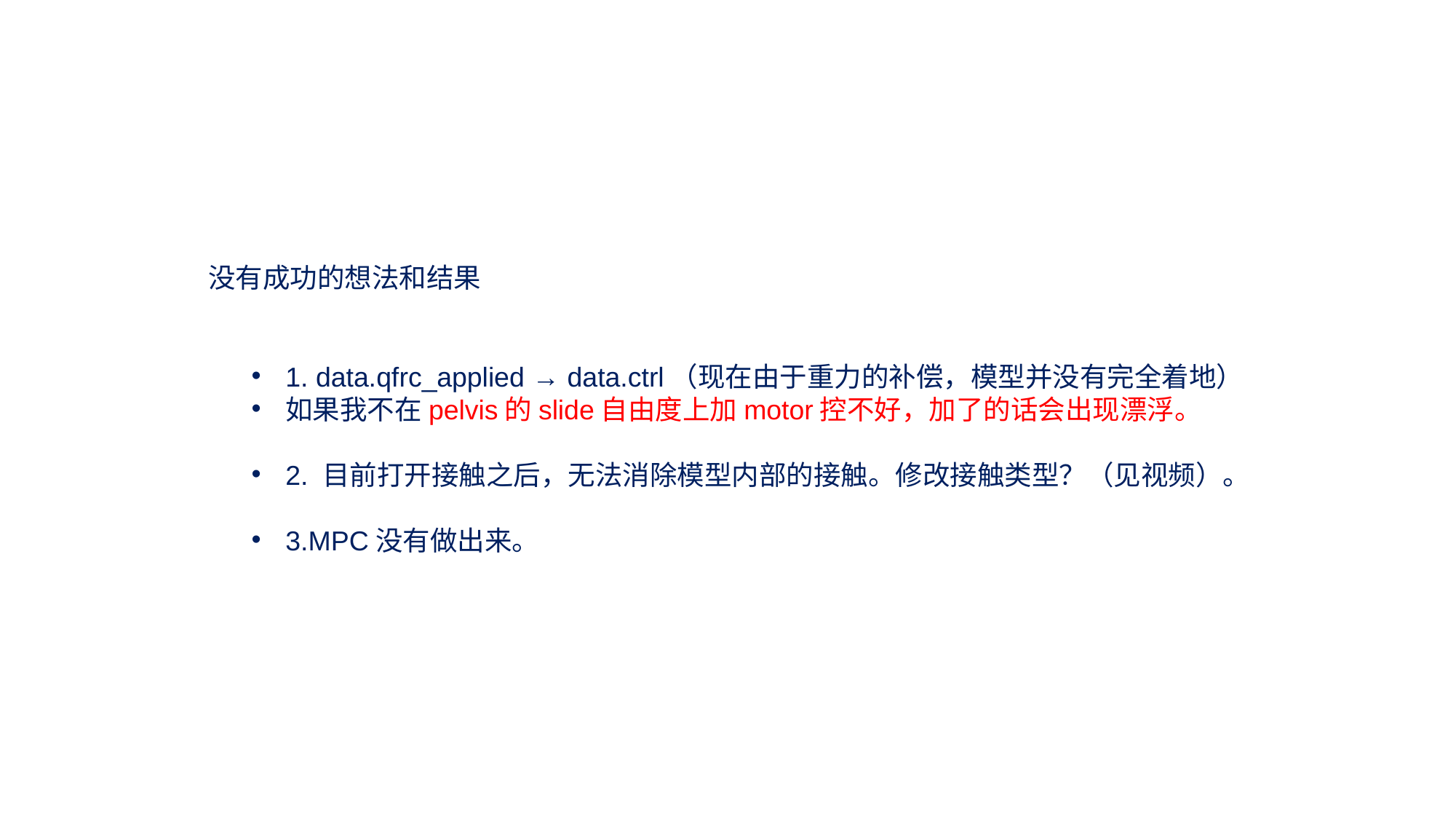

没有成功的想法和结果
1. data.qfrc_applied → data.ctrl（现在由于重力的补偿，模型并没有完全着地）
如果我不在pelvis的slide自由度上加motor控不好，加了的话会出现漂浮。

2. 目前打开接触之后，无法消除模型内部的接触。修改接触类型？（见视频）。

3.MPC没有做出来。